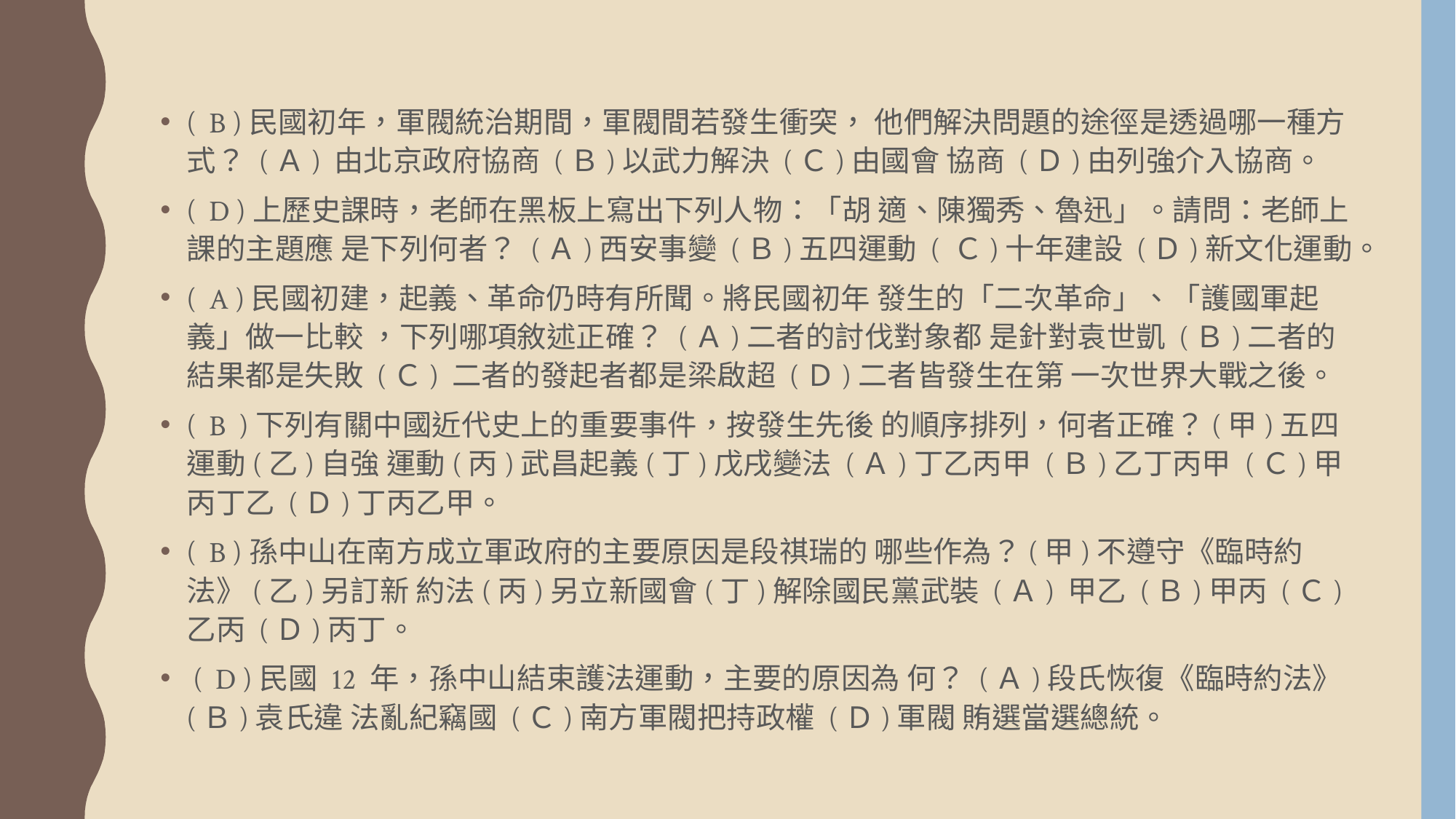

(  B )民國初年，軍閥統治期間，軍閥間若發生衝突， 他們解決問題的途徑是透過哪一種方式？ (Ａ) 由北京政府協商 (Ｂ)以武力解決 (Ｃ)由國會 協商 (Ｄ)由列強介入協商。
(  D )上歷史課時，老師在黑板上寫出下列人物：「胡 適、陳獨秀、魯迅」。請問：老師上課的主題應 是下列何者？ (Ａ)西安事變 (Ｂ)五四運動 ( Ｃ)十年建設 (Ｄ)新文化運動。
(  A )民國初建，起義、革命仍時有所聞。將民國初年 發生的「二次革命」、「護國軍起義」做一比較 ，下列哪項敘述正確？ (Ａ)二者的討伐對象都 是針對袁世凱 (Ｂ)二者的結果都是失敗 (Ｃ) 二者的發起者都是梁啟超 (Ｄ)二者皆發生在第 一次世界大戰之後。
(  B  )下列有關中國近代史上的重要事件，按發生先後 的順序排列，何者正確？(甲)五四運動(乙)自強 運動(丙)武昌起義(丁)戊戌變法 (Ａ)丁乙丙甲 (Ｂ)乙丁丙甲 (Ｃ)甲丙丁乙 (Ｄ)丁丙乙甲。
(  B )孫中山在南方成立軍政府的主要原因是段祺瑞的 哪些作為？(甲)不遵守《臨時約法》(乙)另訂新 約法(丙)另立新國會(丁)解除國民黨武裝 (Ａ) 甲乙 (Ｂ)甲丙 (Ｃ)乙丙 (Ｄ)丙丁。
 (  D )民國 12 年，孫中山結束護法運動，主要的原因為 何？ (Ａ)段氏恢復《臨時約法》 (Ｂ)袁氏違 法亂紀竊國 (Ｃ)南方軍閥把持政權 (Ｄ)軍閥 賄選當選總統。